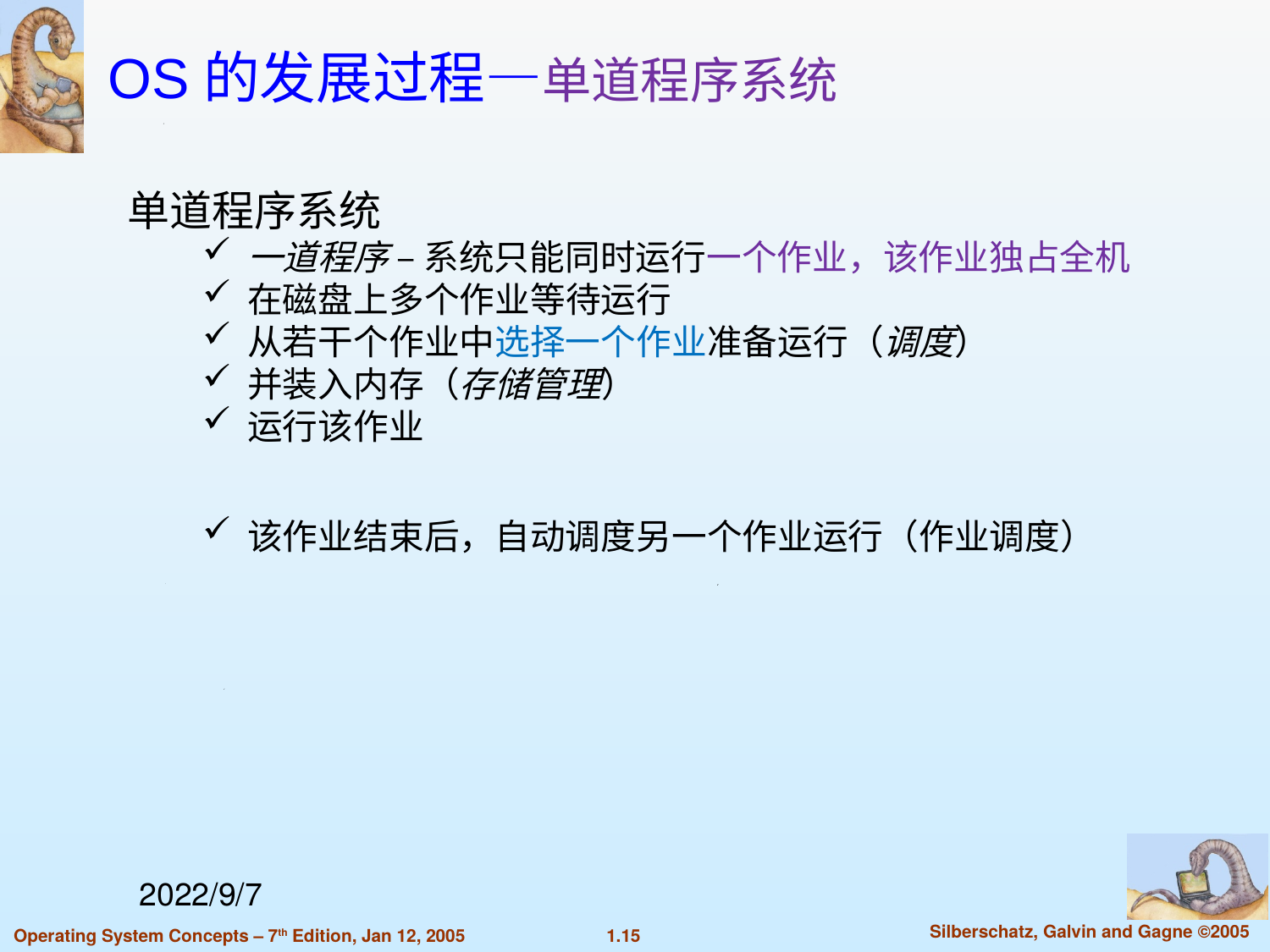

OS的发展过程—单道程序系统
单道程序系统
一道程序 – 系统只能同时运行一个作业，该作业独占全机
在磁盘上多个作业等待运行
从若干个作业中选择一个作业准备运行（调度）
并装入内存（存储管理）
运行该作业

该作业结束后，自动调度另一个作业运行（作业调度）
2022/9/7